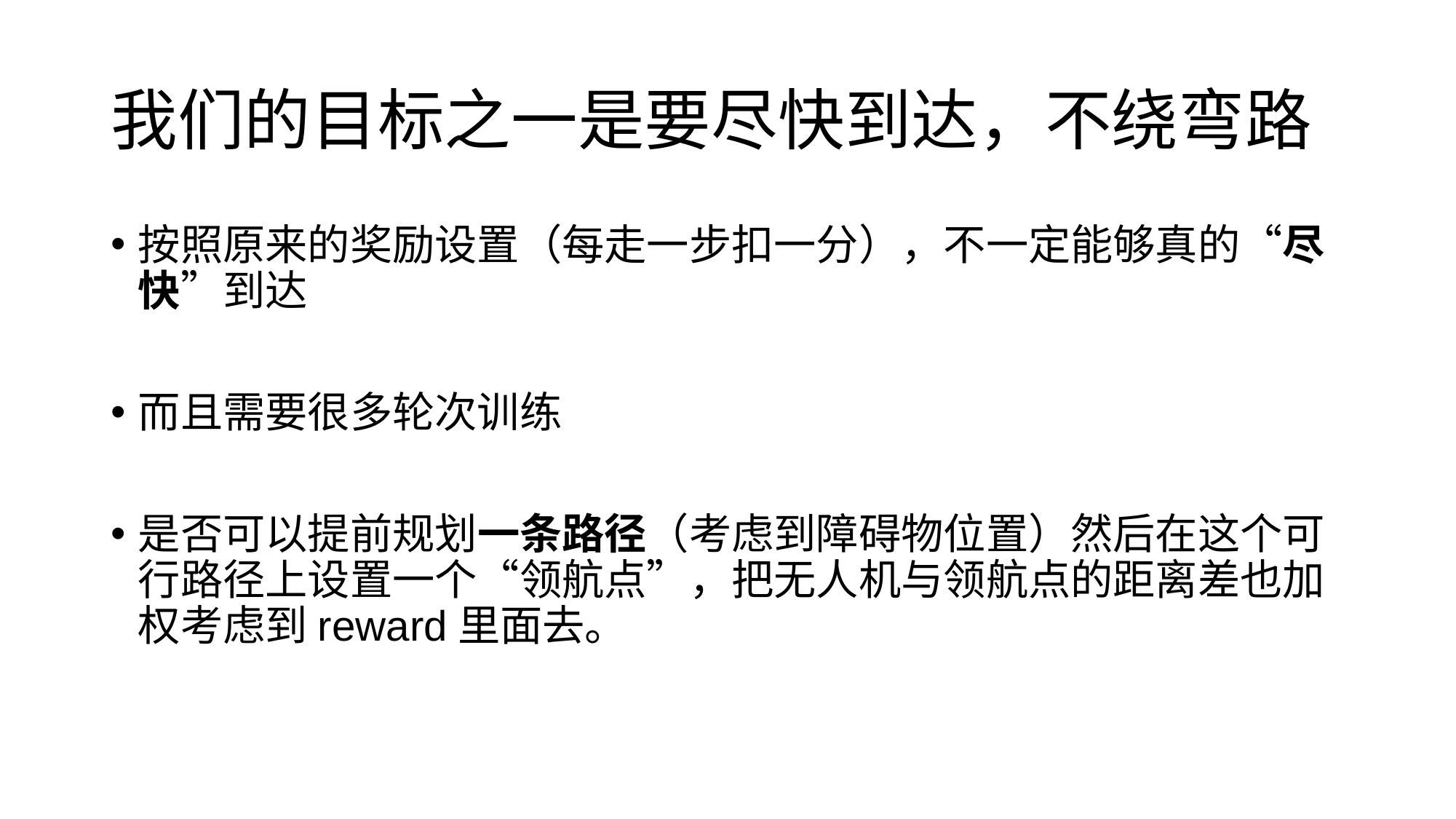

# 我们的目标之一是要尽快到达，不绕弯路
按照原来的奖励设置（每走一步扣一分），不一定能够真的“尽快”到达

而且需要很多轮次训练

是否可以提前规划一条路径（考虑到障碍物位置）然后在这个可行路径上设置一个“领航点”，把无人机与领航点的距离差也加权考虑到reward里面去。